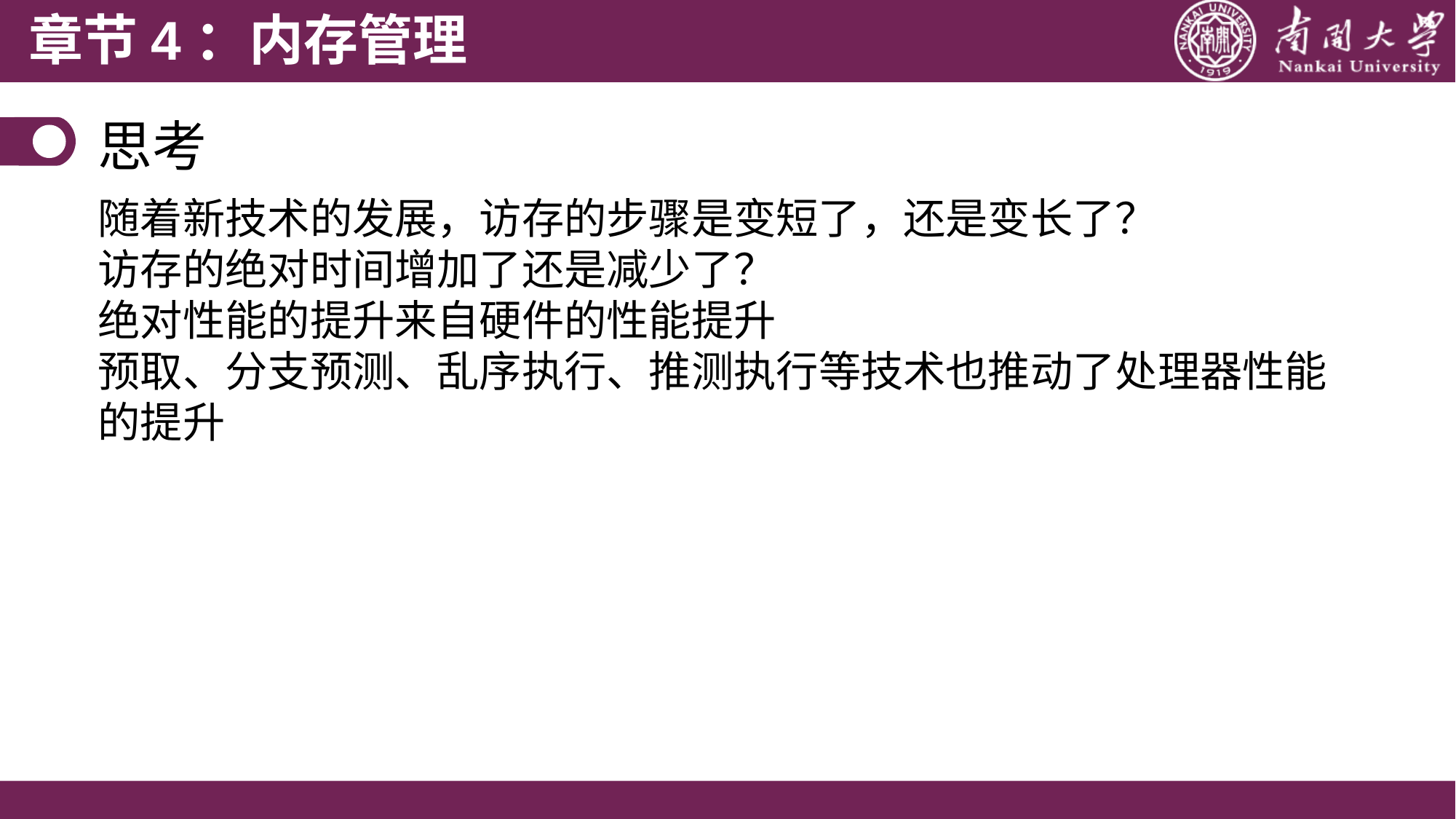

章节4：内存管理
思考
随着新技术的发展，访存的步骤是变短了，还是变长了？
访存的绝对时间增加了还是减少了？
绝对性能的提升来自硬件的性能提升
预取、分支预测、乱序执行、推测执行等技术也推动了处理器性能的提升